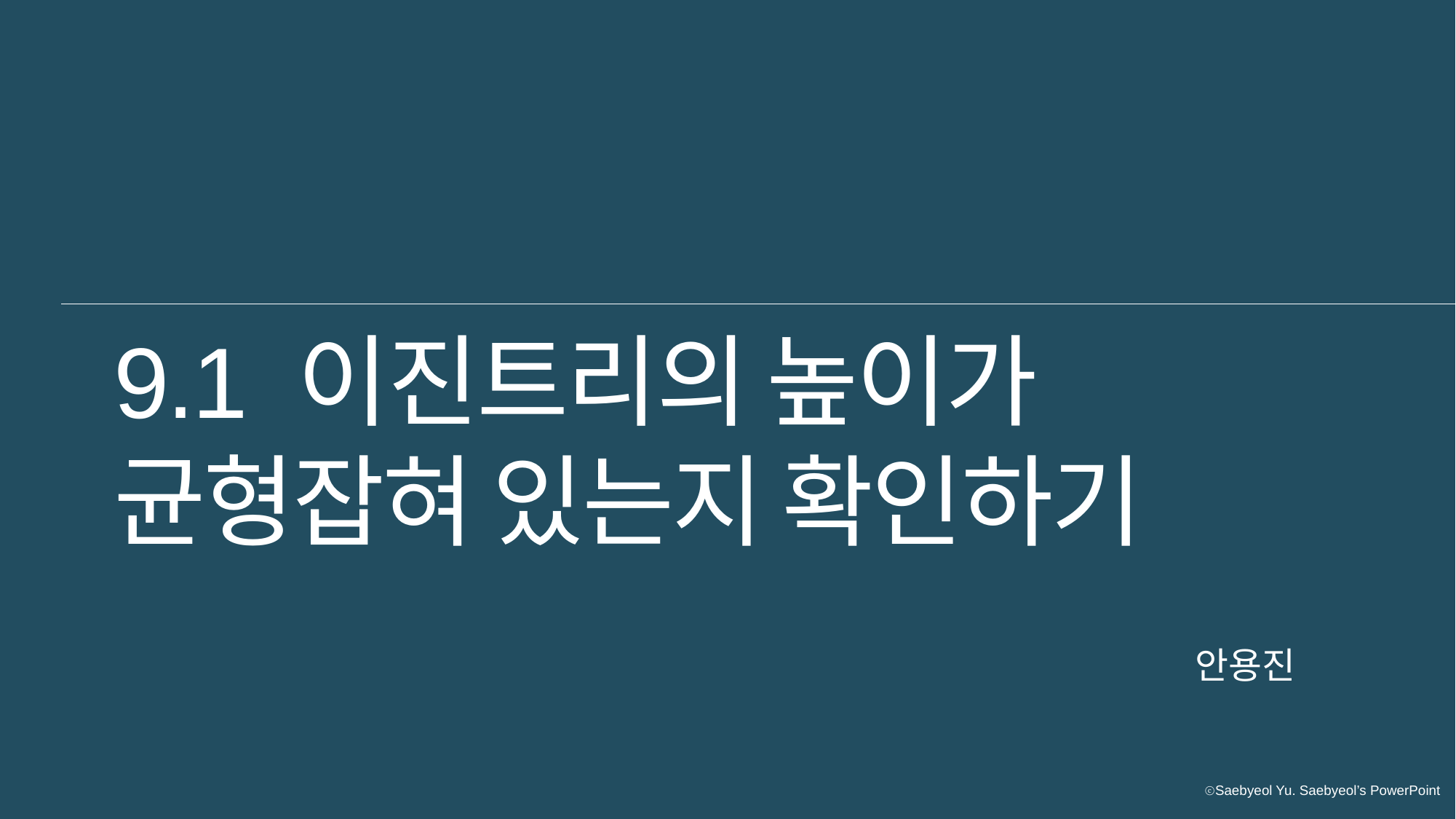

9.1 이진트리의 높이가
균형잡혀 있는지 확인하기
안용진